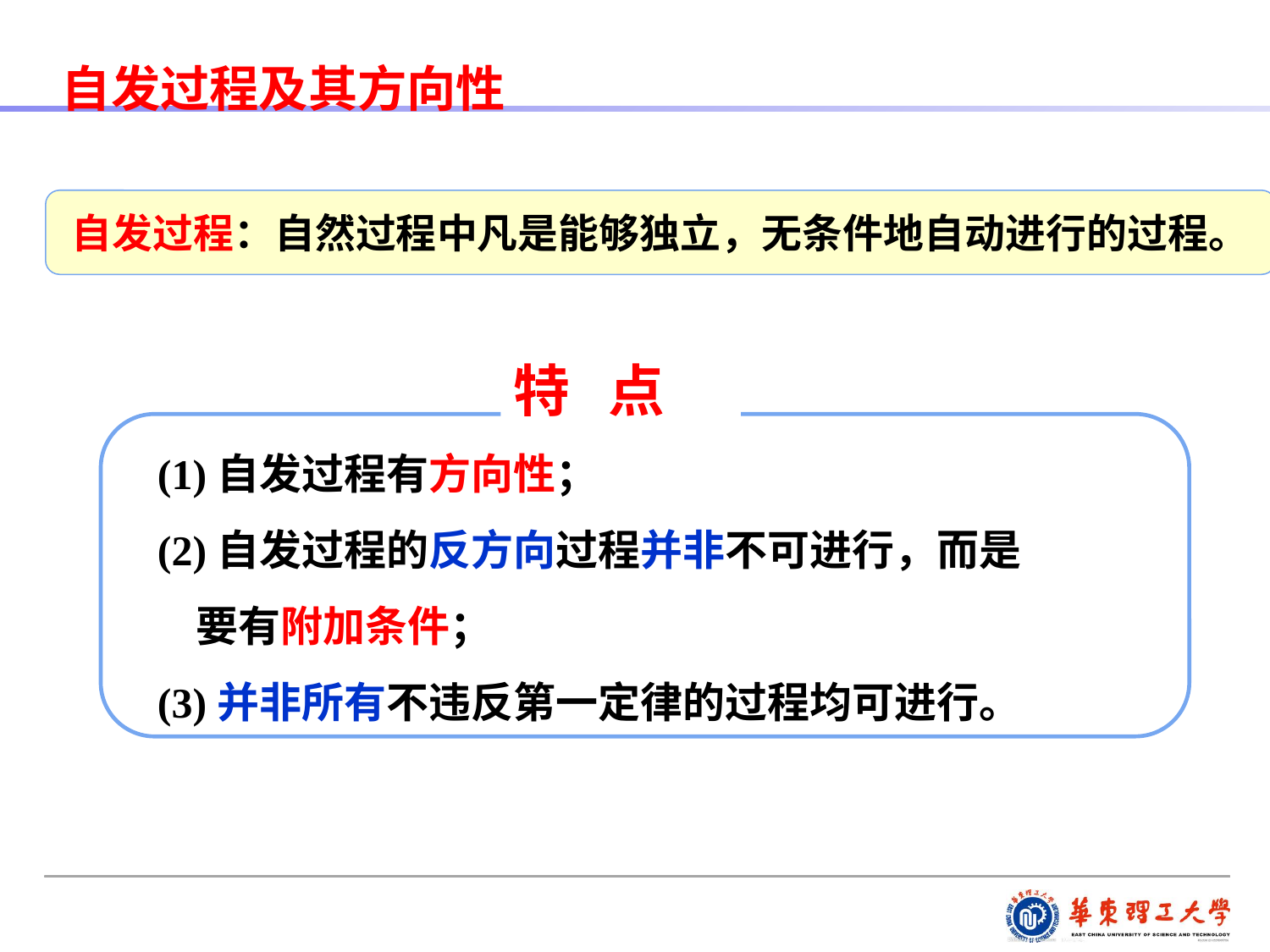

自发过程及其方向性
自发过程：自然过程中凡是能够独立，无条件地自动进行的过程。
特   点

(1)自发过程有方向性；
(2)自发过程的反方向过程并非不可进行，而是
   要有附加条件；
(3)并非所有不违反第一定律的过程均可进行。